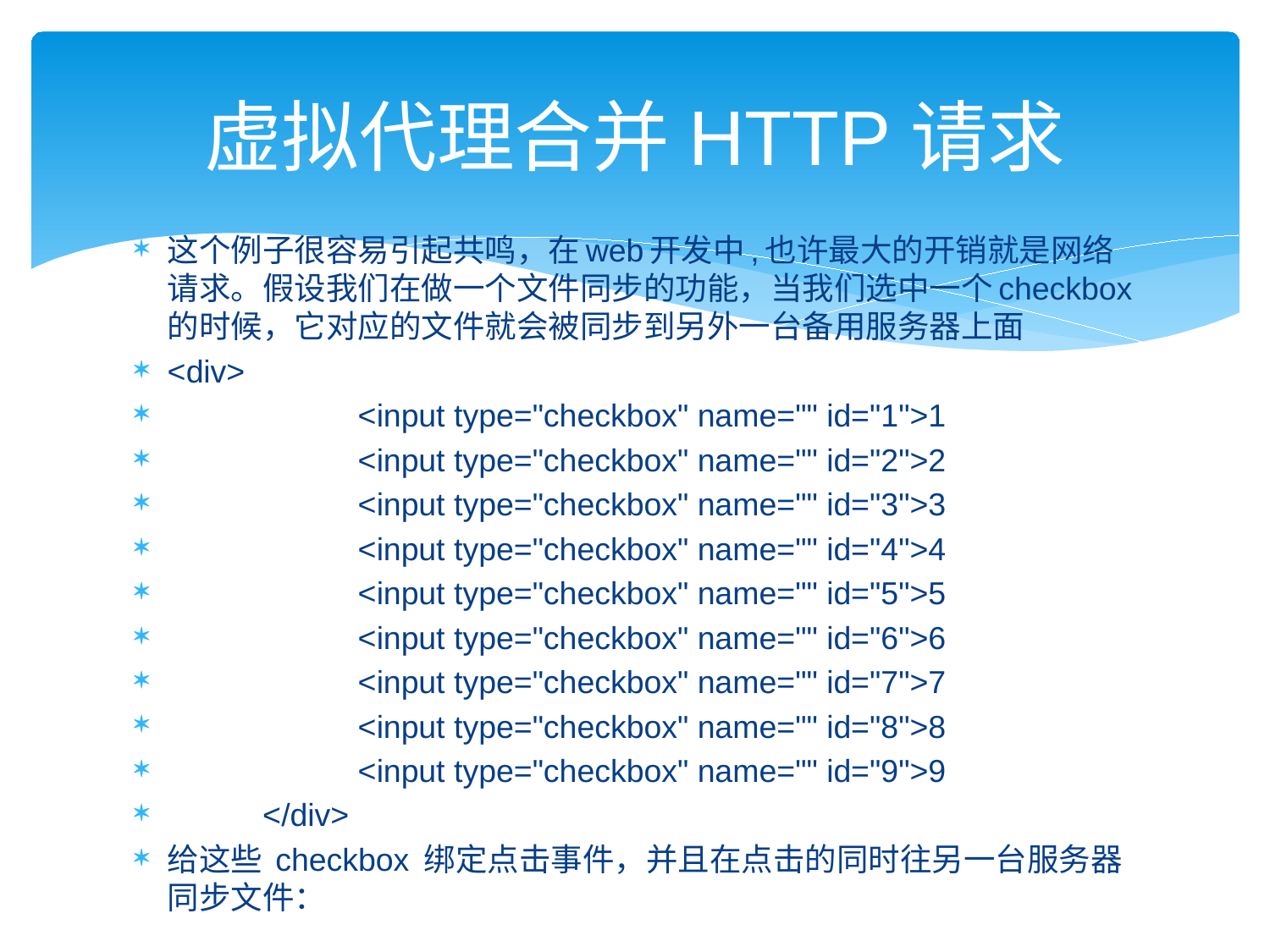

# 虚拟代理合并HTTP请求
这个例子很容易引起共鸣，在web开发中,也许最大的开销就是网络请求。假设我们在做一个文件同步的功能，当我们选中一个checkbox的时候，它对应的文件就会被同步到另外一台备用服务器上面
<div>
		<input type="checkbox" name="" id="1">1
		<input type="checkbox" name="" id="2">2
		<input type="checkbox" name="" id="3">3
		<input type="checkbox" name="" id="4">4
		<input type="checkbox" name="" id="5">5
		<input type="checkbox" name="" id="6">6
		<input type="checkbox" name="" id="7">7
		<input type="checkbox" name="" id="8">8
		<input type="checkbox" name="" id="9">9
	</div>
给这些 checkbox 绑定点击事件，并且在点击的同时往另一台服务器同步文件：